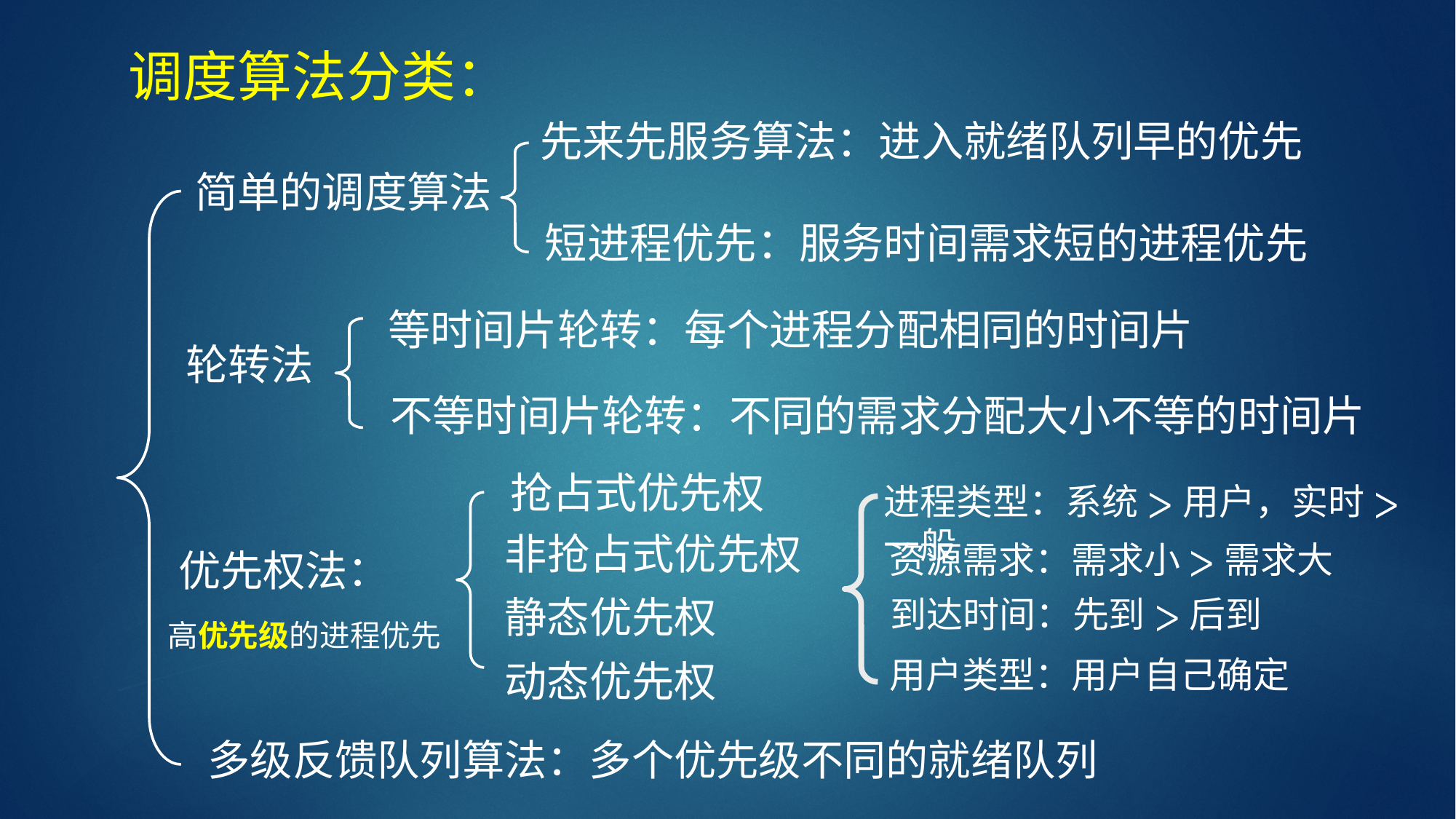

# 调度算法分类：
先来先服务算法：进入就绪队列早的优先

简单的调度算法

短进程优先：服务时间需求短的进程优先
等时间片轮转：每个进程分配相同的时间片

轮转法
不等时间片轮转：不同的需求分配大小不等的时间片
抢占式优先权
进程类型：系统>用户，实时>一般

非抢占式优先权
资源需求：需求小>需求大
优先权法：
静态优先权
到达时间：先到>后到
高优先级的进程优先
用户类型：用户自己确定
动态优先权
多级反馈队列算法：多个优先级不同的就绪队列